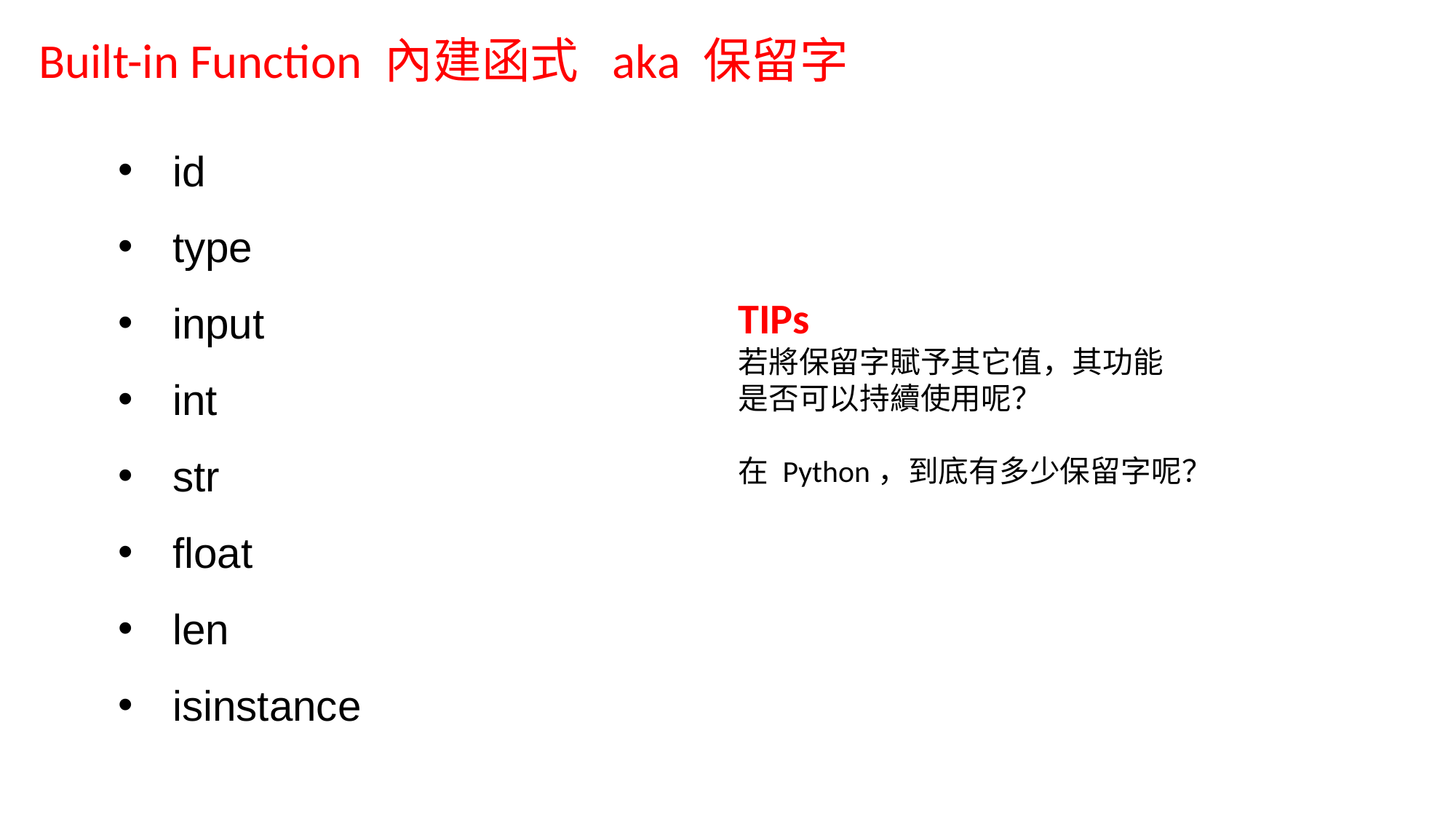

Built-in Function 內建函式  aka 保留字
id
type
input
int
str
float
len
isinstance
TIPs
若將保留字賦予其它值，其功能是否可以持續使用呢？

在 Python，到底有多少保留字呢？